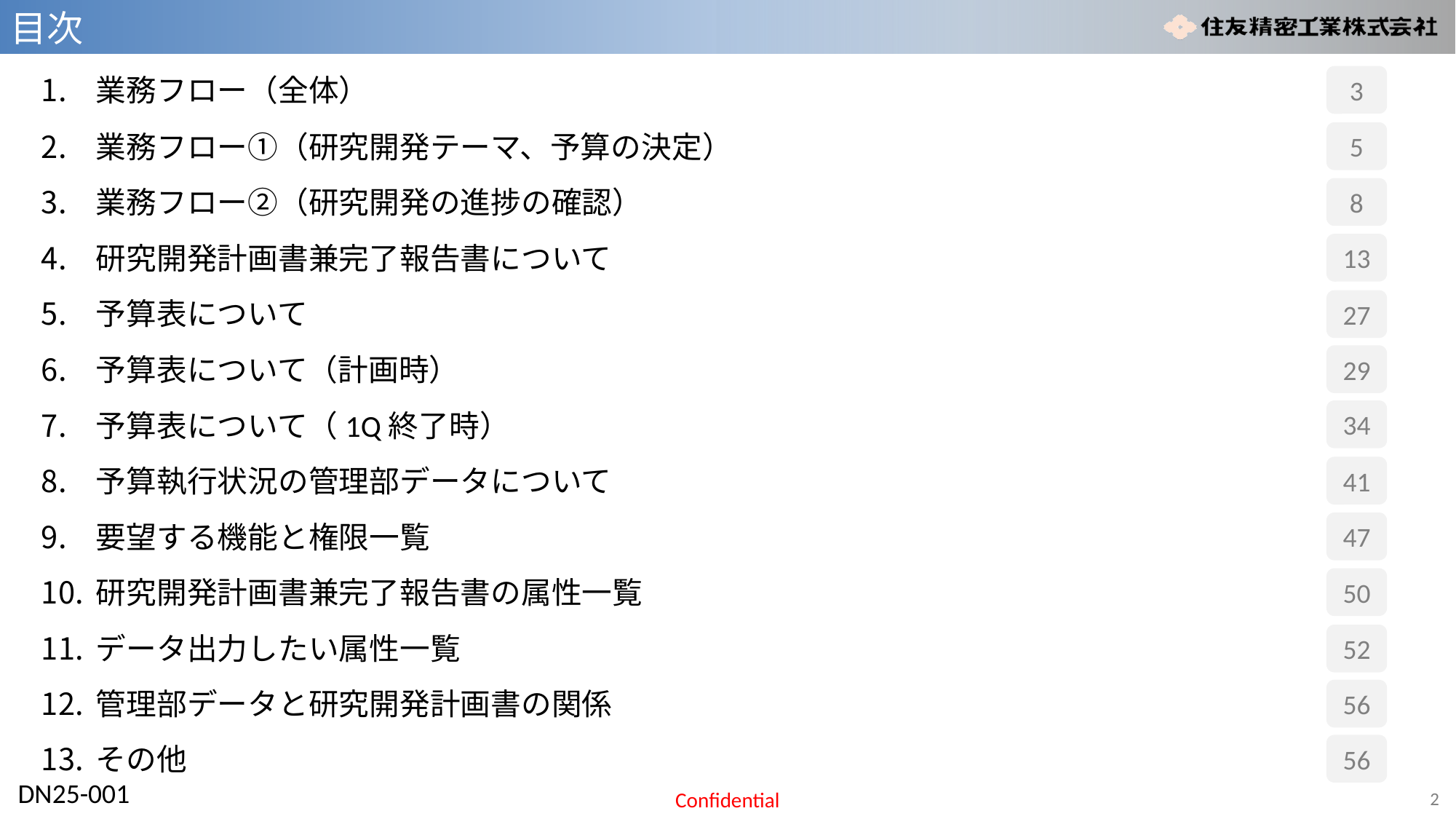

目次
業務フロー（全体）
3
業務フロー①（研究開発テーマ、予算の決定）
5
業務フロー②（研究開発の進捗の確認）
8
研究開発計画書兼完了報告書について
13
予算表について
27
予算表について（計画時）
29
34
予算表について（1Q終了時）
41
予算執行状況の管理部データについて
47
要望する機能と権限一覧
50
研究開発計画書兼完了報告書の属性一覧
データ出力したい属性一覧
52
56
管理部データと研究開発計画書の関係
56
その他